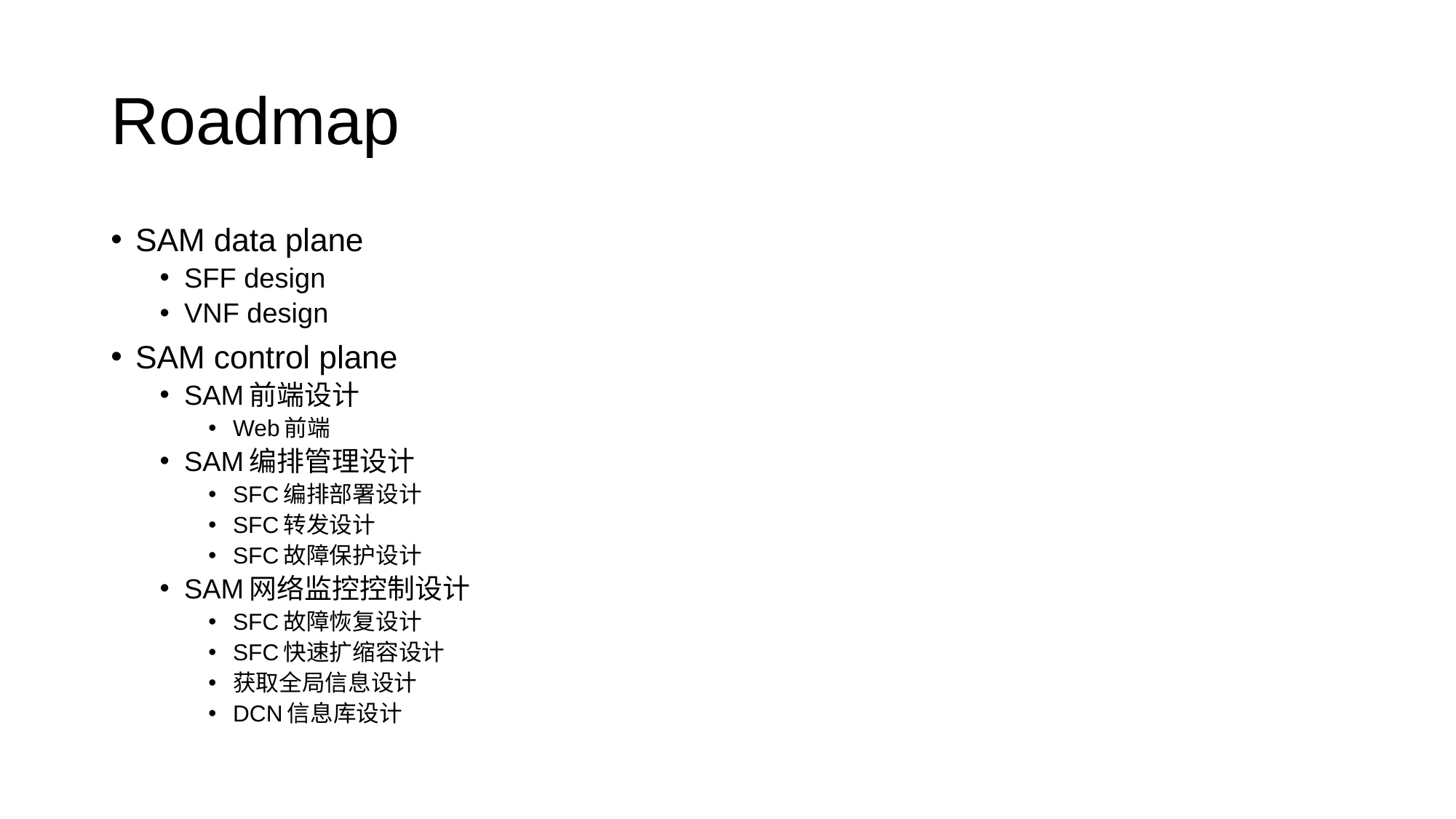

# Roadmap
SAM data plane
SFF design
VNF design
SAM control plane
SAM前端设计
Web前端
SAM编排管理设计
SFC编排部署设计
SFC转发设计
SFC故障保护设计
SAM网络监控控制设计
SFC故障恢复设计
SFC快速扩缩容设计
获取全局信息设计
DCN信息库设计